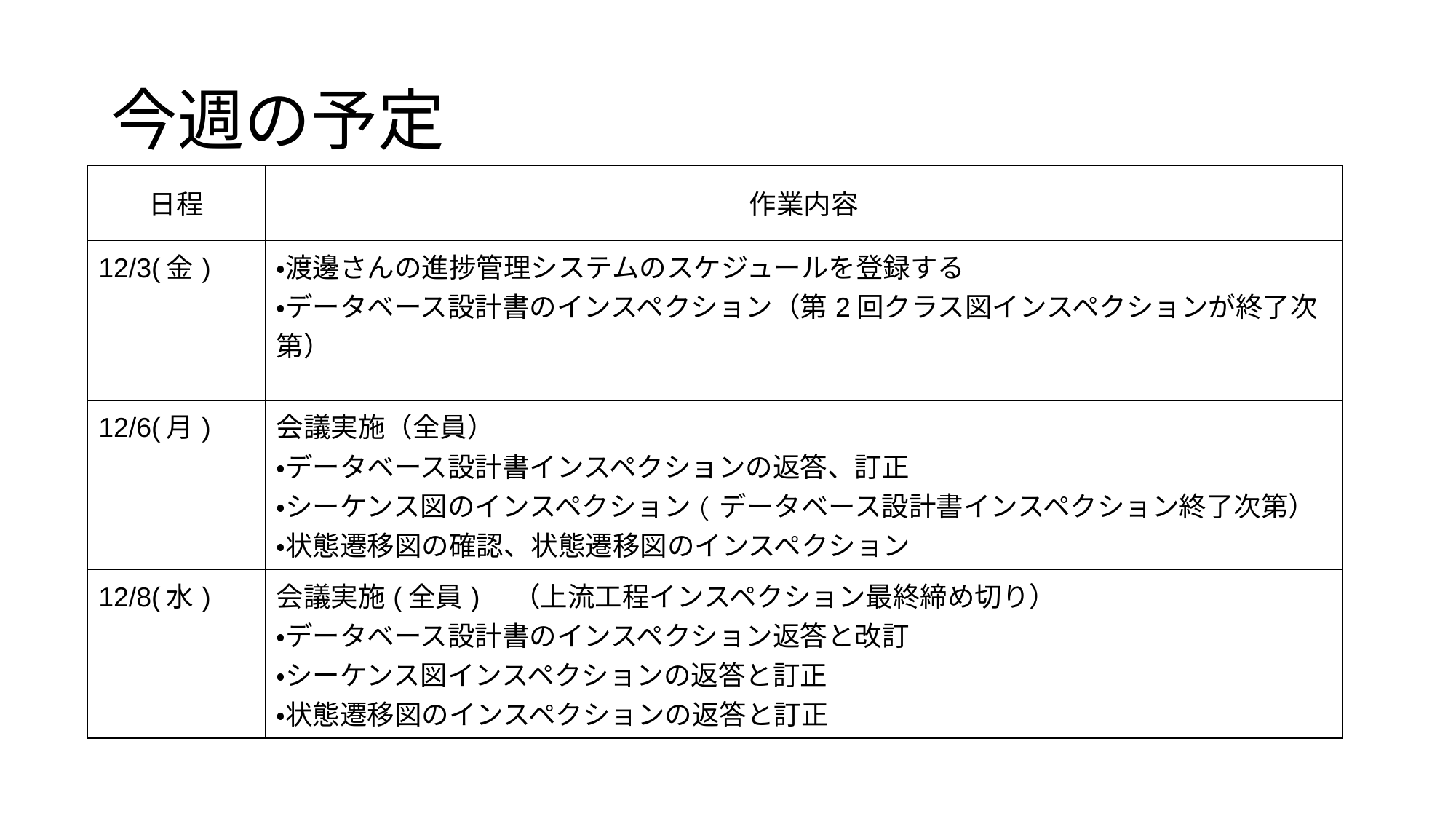

# 今週の予定
| 日程 | 作業内容 |
| --- | --- |
| 12/3(金) | ・渡邊さんの進捗管理システムのスケジュールを登録する ・データベース設計書のインスペクション（第2回クラス図インスペクションが終了次第） |
| 12/6(月) | 会議実施（全員） ・データベース設計書インスペクションの返答、訂正 ・シーケンス図のインスペクション(データベース設計書インスペクション終了次第） ・状態遷移図の確認、状態遷移図のインスペクション |
| 12/8(水) | 会議実施(全員)　（上流工程インスペクション最終締め切り） ・データベース設計書のインスペクション返答と改訂 ・シーケンス図インスペクションの返答と訂正 ・状態遷移図のインスペクションの返答と訂正 |